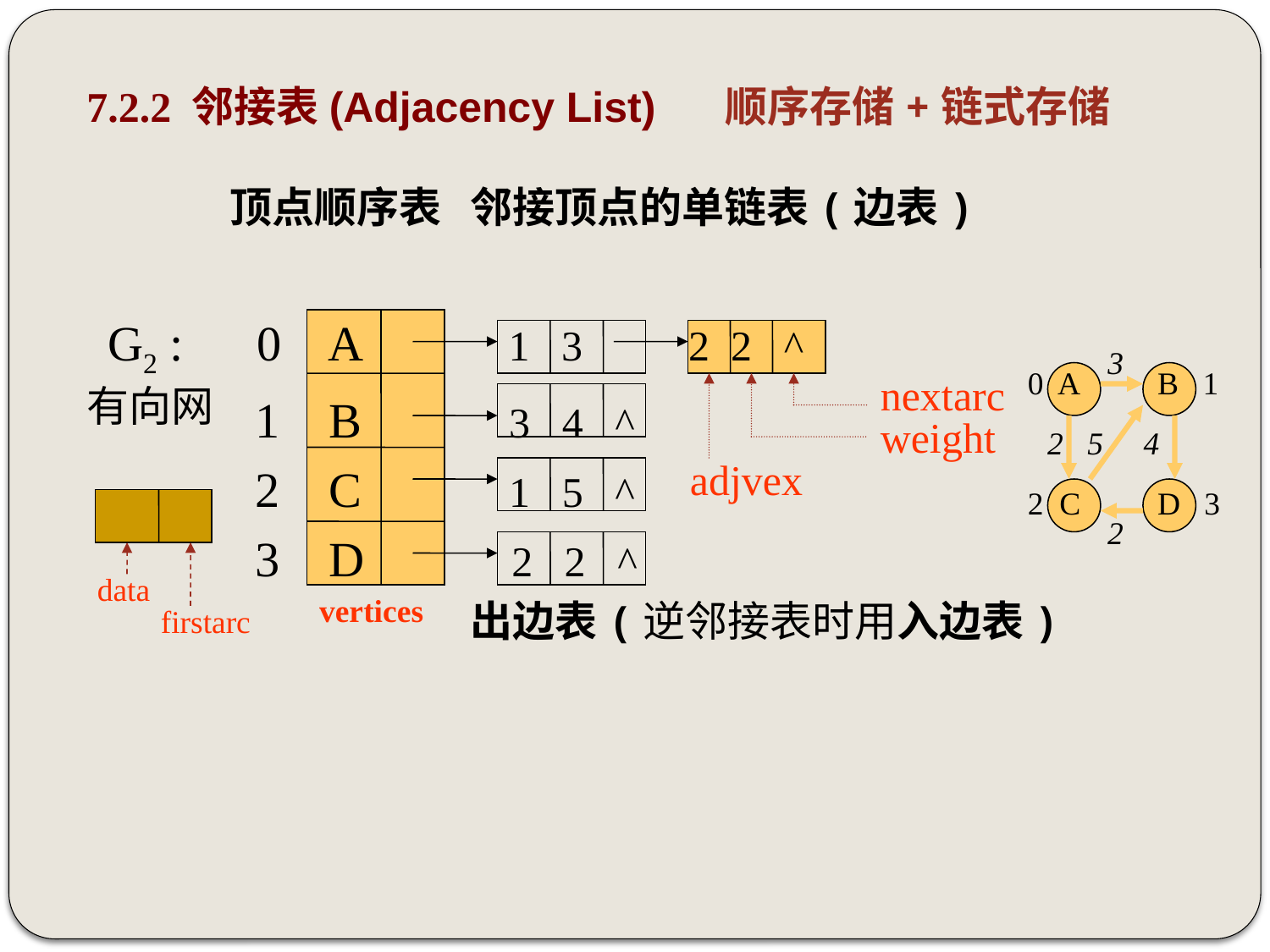

7.2.2 邻接表(Adjacency List)     顺序存储+链式存储
          顶点顺序表   邻接顶点的单链表(边表)

G2 :      0    A            1   3          2  2   ^
            1    B            3   4   ^
            2    C            1   5   ^
            3    D            2   2   ^
                                     出边表(逆邻接表时用入边表)

3
0  A
B   1

2   5     4
2  C
D   3

2

nextarc
有向网

weight

adjvex

data
firstarc

vertices